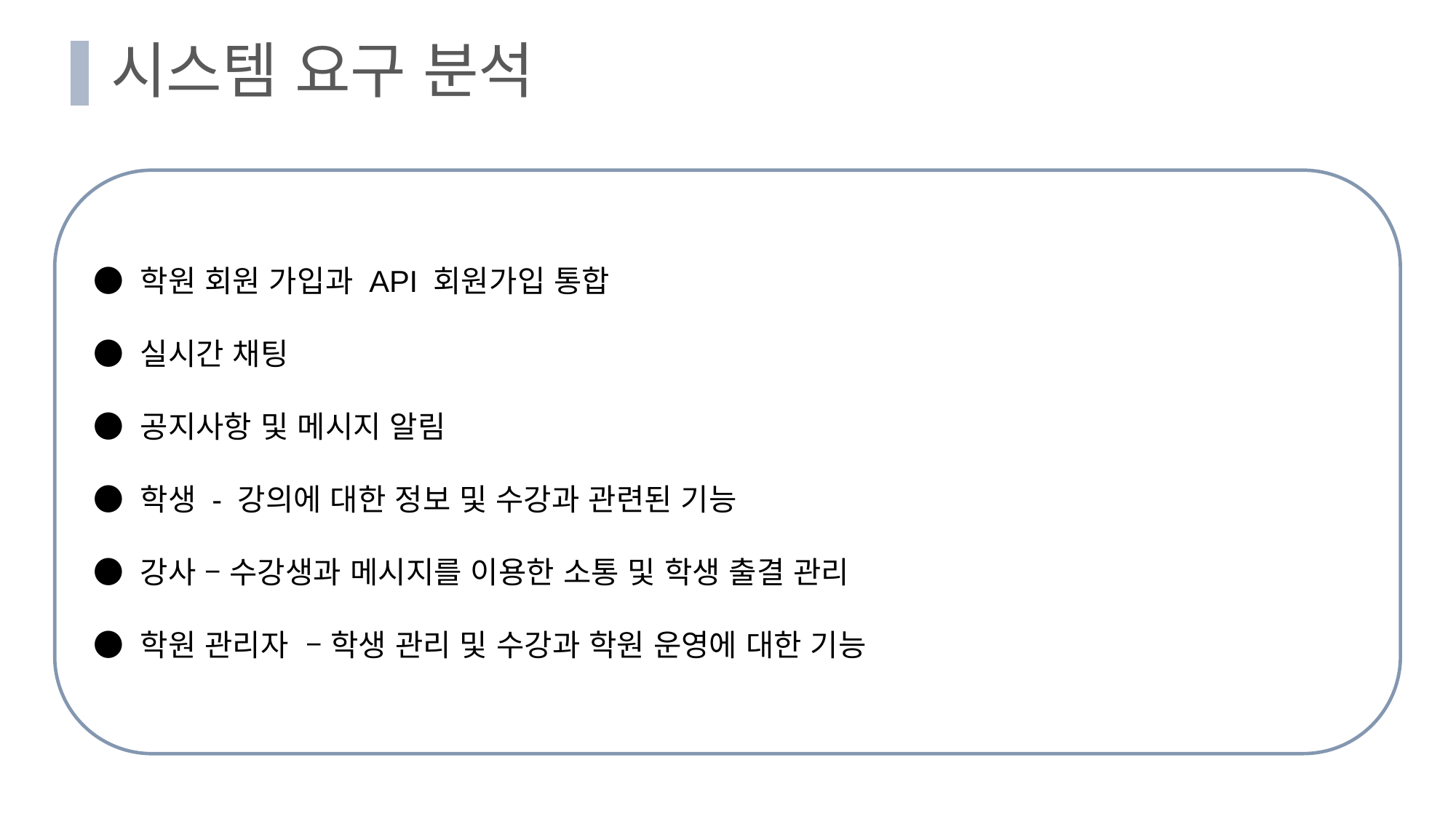

# 시스템 요구 분석

● 학원 회원 가입과 API 회원가입 통합

● 실시간 채팅

● 공지사항 및 메시지 알림

● 학생 - 강의에 대한 정보 및 수강과 관련된 기능

● 강사 – 수강생과 메시지를 이용한 소통 및 학생 출결 관리

● 학원 관리자  – 학생 관리 및 수강과 학원 운영에 대한 기능